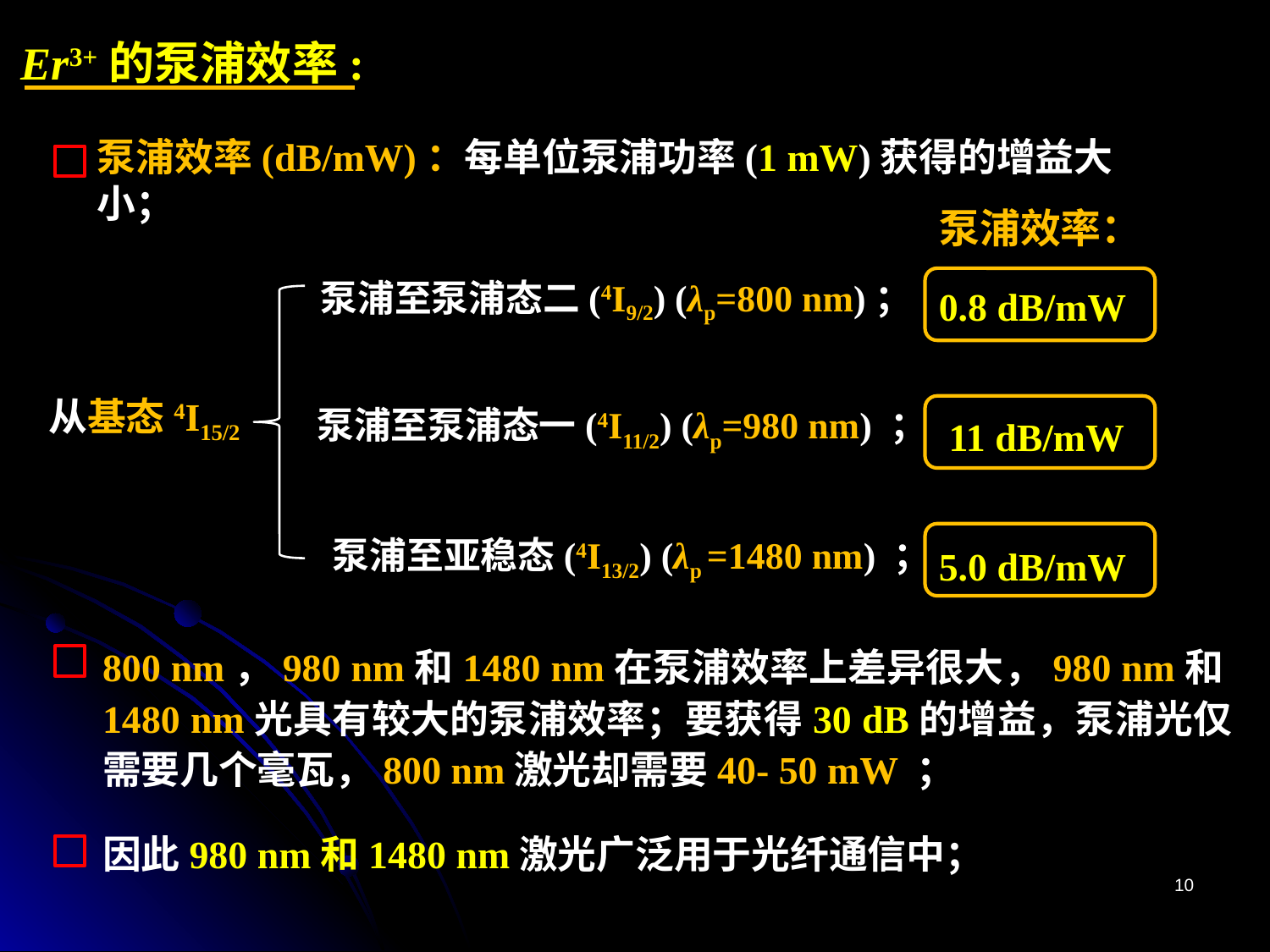

Er3+的泵浦效率:
泵浦效率(dB/mW)：每单位泵浦功率(1 mW)获得的增益大小；

泵浦效率：
泵浦至泵浦态二(4I9/2) (λp=800 nm)；

0.8 dB/mW

从基态4I15/2
泵浦至泵浦态一(4I11/2) (λp=980 nm) ；

11 dB/mW

泵浦至亚稳态(4I13/2) (λp =1480 nm) ；
5.0 dB/mW
800 nm，980 nm和1480 nm在泵浦效率上差异很大，980 nm和1480 nm光具有较大的泵浦效率；要获得30 dB的增益，泵浦光仅需要几个毫瓦，800 nm激光却需要40- 50 mW ；

因此980 nm和1480 nm激光广泛用于光纤通信中；

10